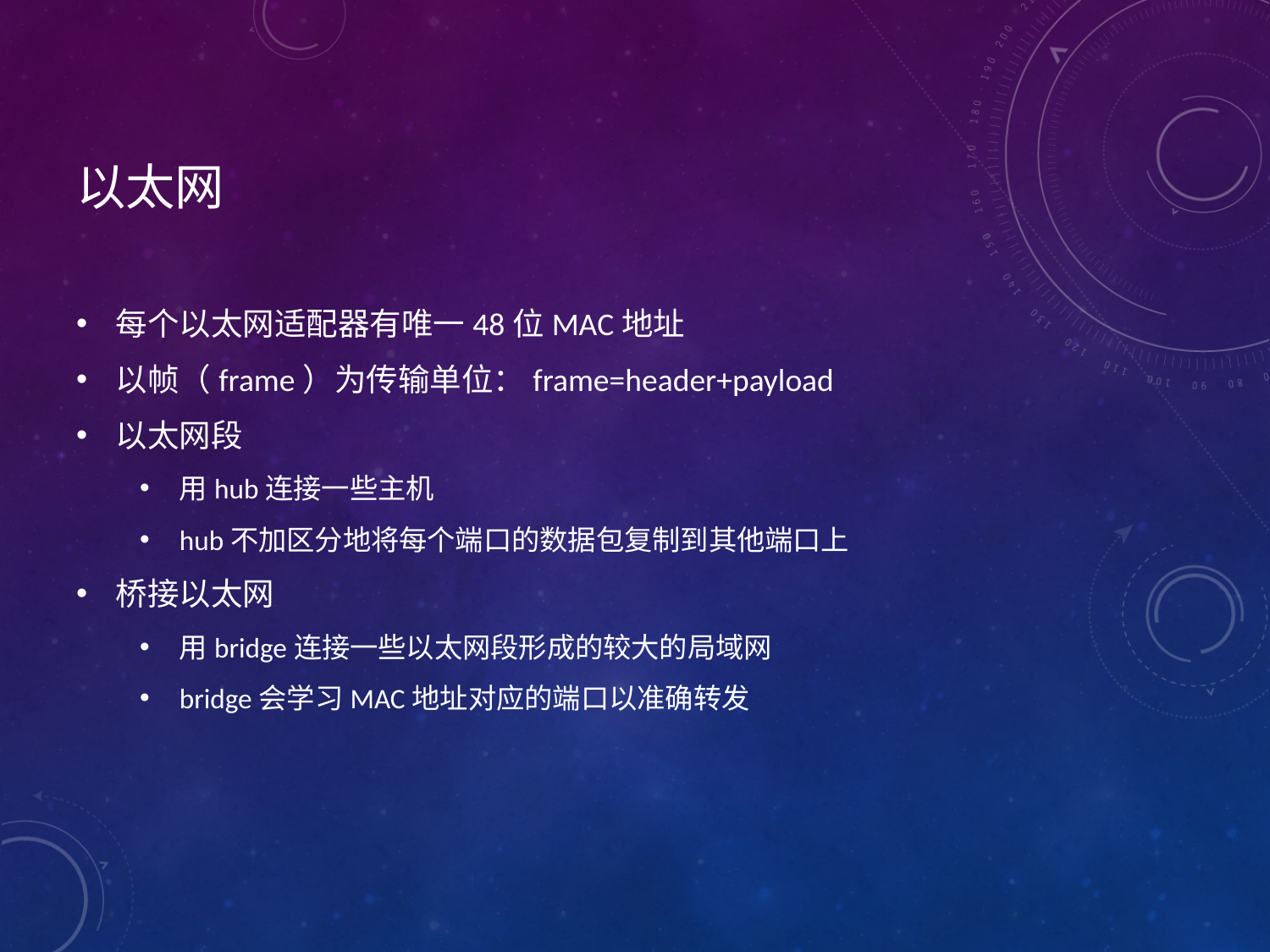

# 以太网
每个以太网适配器有唯一48位MAC地址
以帧（frame）为传输单位：frame=header+payload
以太网段
用hub连接一些主机
hub不加区分地将每个端口的数据包复制到其他端口上
桥接以太网
用bridge连接一些以太网段形成的较大的局域网
bridge会学习MAC地址对应的端口以准确转发